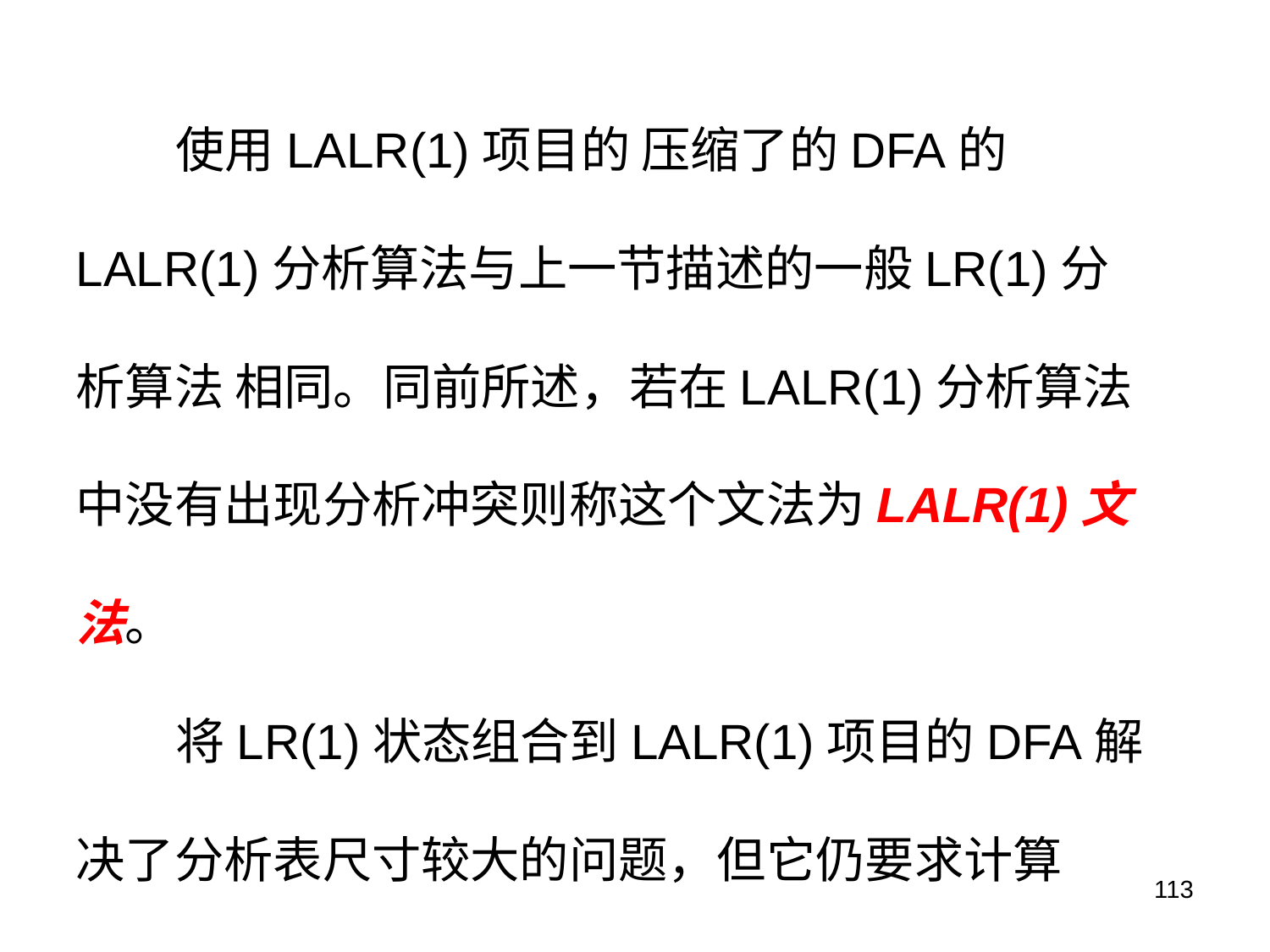

使用LALR(1)项目的 压缩了的DFA的LALR(1)分析算法与上一节描述的一般LR(1)分析算法 相同。同前所述，若在LALR(1)分析算法中没有出现分析冲突则称这个文法为LALR(1)文法。
        将LR(1)状态组合到LALR(1)项目的DFA解决了分析表尺寸较大的问题，但它仍要求计算LR(1)项目的整个DFA。

113